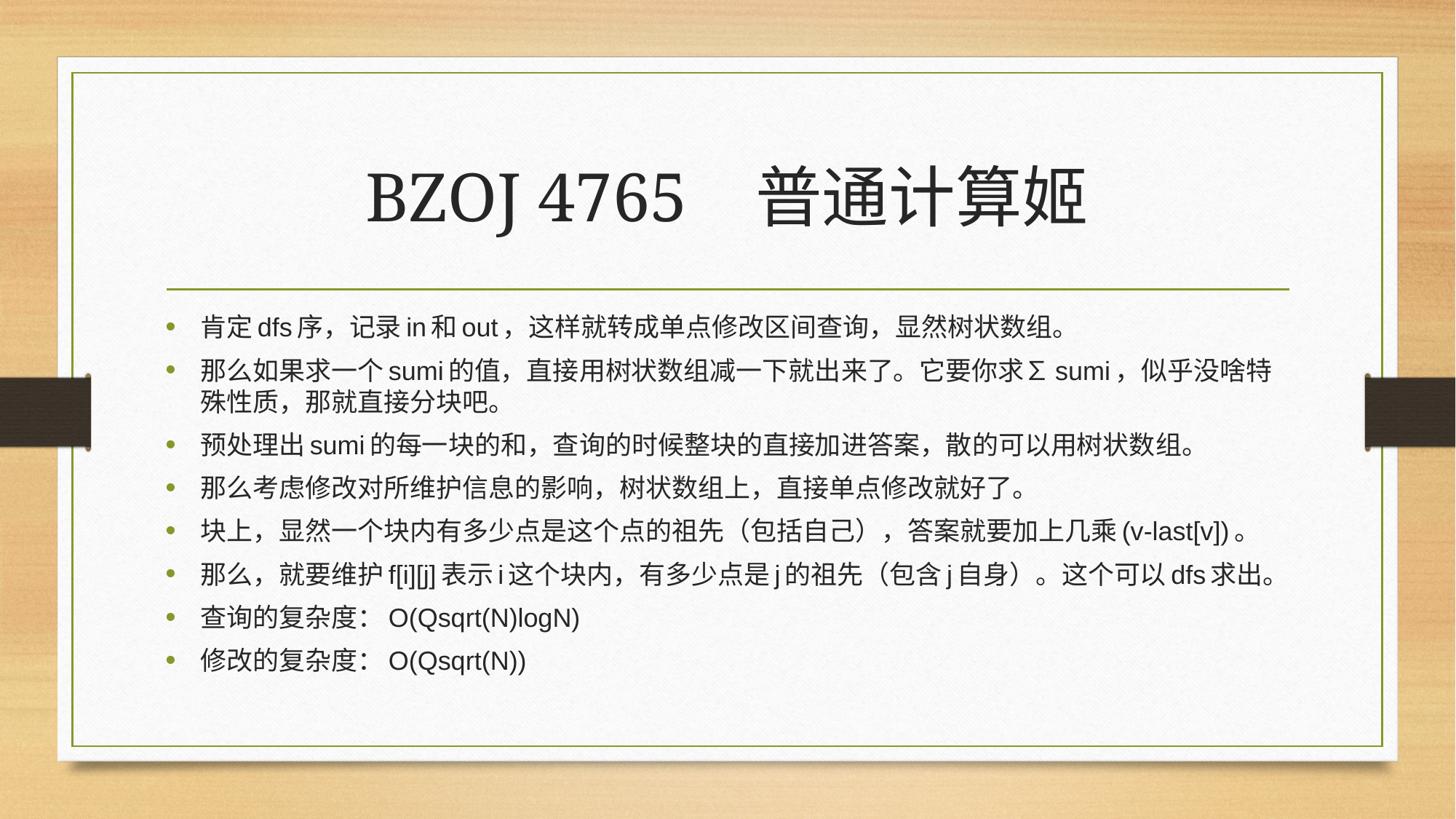

# BZOJ 4765   普通计算姬
肯定dfs序，记录in和out，这样就转成单点修改区间查询，显然树状数组。
那么如果求一个sumi的值，直接用树状数组减一下就出来了。它要你求∑sumi，似乎没啥特殊性质，那就直接分块吧。
预处理出sumi的每一块的和，查询的时候整块的直接加进答案，散的可以用树状数组。
那么考虑修改对所维护信息的影响，树状数组上，直接单点修改就好了。
块上，显然一个块内有多少点是这个点的祖先（包括自己），答案就要加上几乘(v-last[v])。
那么，就要维护f[i][j]表示i这个块内，有多少点是j的祖先（包含j自身）。这个可以dfs求出。
查询的复杂度：O(Qsqrt(N)logN)
修改的复杂度：O(Qsqrt(N))